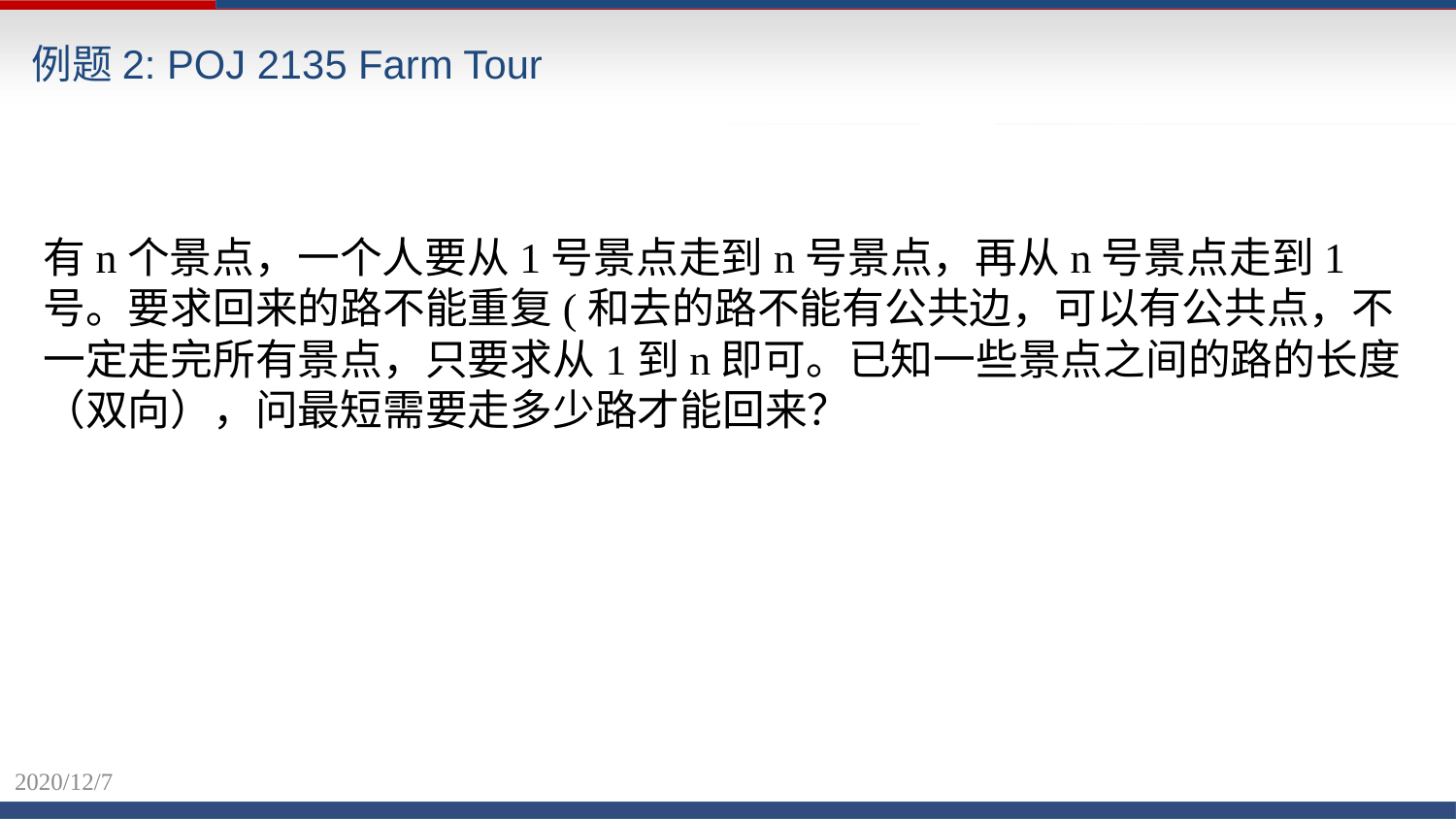

例题2: POJ 2135 Farm Tour

有n个景点，一个人要从1号景点走到n号景点，再从n号景点走到1号。要求回来的路不能重复(和去的路不能有公共边，可以有公共点，不一定走完所有景点，只要求从1到n即可。已知一些景点之间的路的长度（双向），问最短需要走多少路才能回来？
2020/12/7